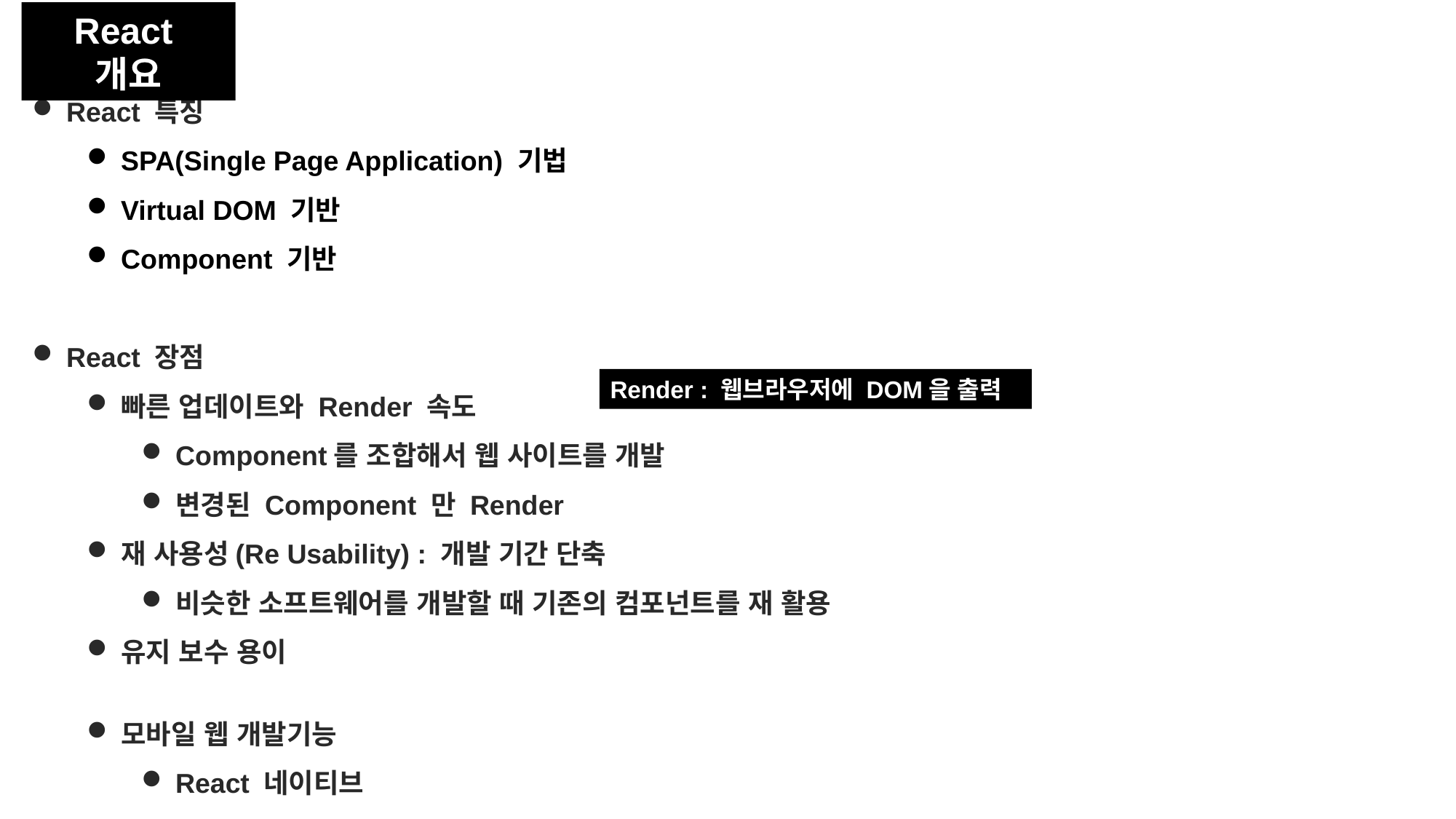

React  개요
React 특징
SPA(Single Page Application) 기법
Virtual DOM 기반
Component 기반

React 장점
빠른 업데이트와 Render 속도
Component를 조합해서 웹 사이트를 개발
변경된 Component 만 Render
재 사용성(Re Usability) : 개발 기간 단축
비슷한 소프트웨어를 개발할 때 기존의 컴포넌트를 재 활용
유지 보수 용이
모바일 웹 개발기능
React 네이티브
Render : 웹브라우저에 DOM을 출력